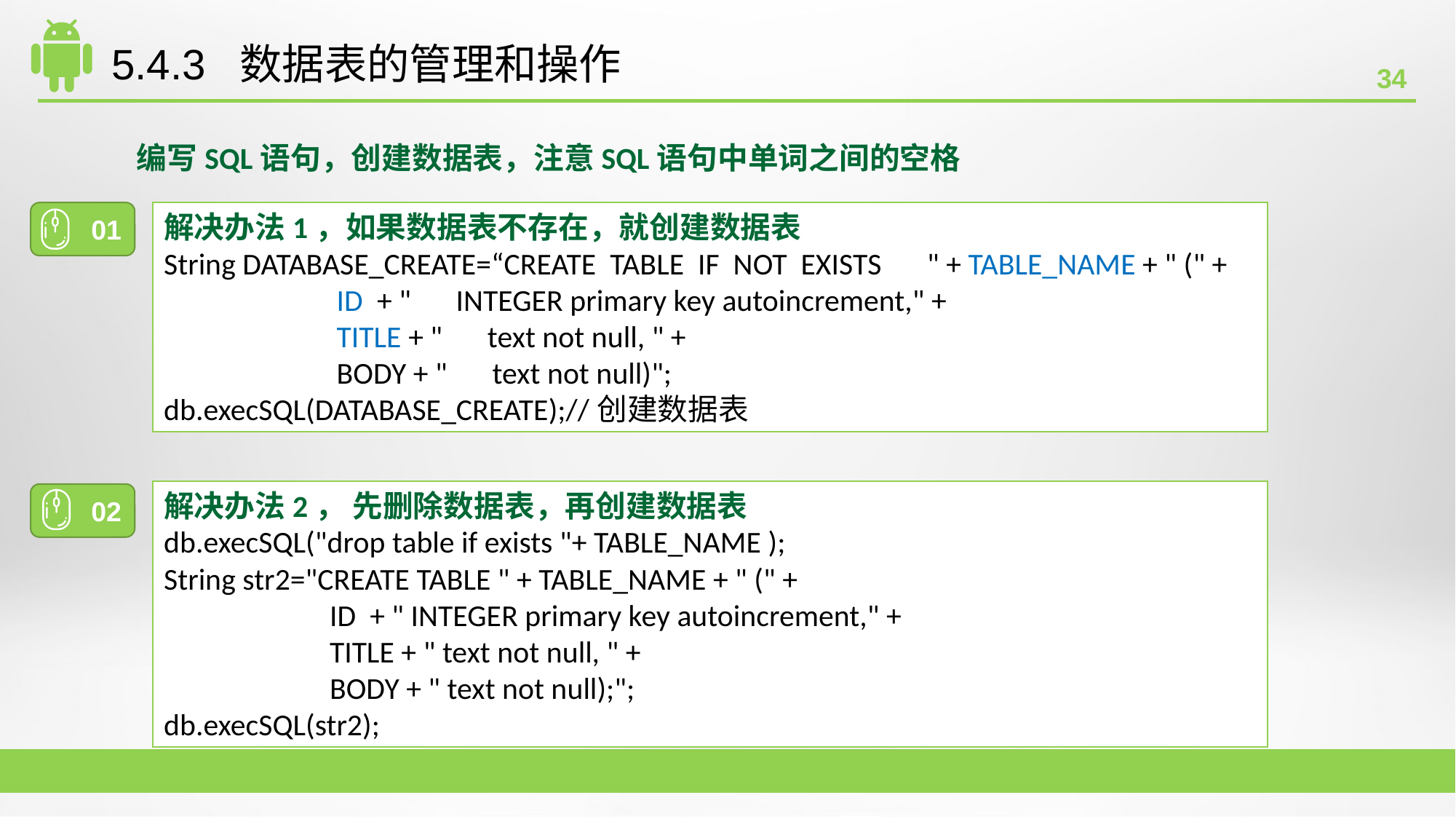

# 5.4.3  数据表的管理和操作
编写SQL语句，创建数据表，注意SQL语句中单词之间的空格
01

解决办法1，如果数据表不存在，就创建数据表
String DATABASE_CREATE=“CREATE  TABLE  IF  NOT  EXISTS　" + TABLE_NAME + " (" +
                         ID  + "　INTEGER primary key autoincrement," +
                         TITLE + "　text not null, " +
                         BODY + "　text not null)";
db.execSQL(DATABASE_CREATE);//创建数据表
解决办法2， 先删除数据表，再创建数据表
db.execSQL("drop table if exists "+ TABLE_NAME );
String str2="CREATE TABLE " + TABLE_NAME + " (" +
                        ID  + " INTEGER primary key autoincrement," +
                        TITLE + " text not null, " +
                        BODY + " text not null);";
db.execSQL(str2);
02